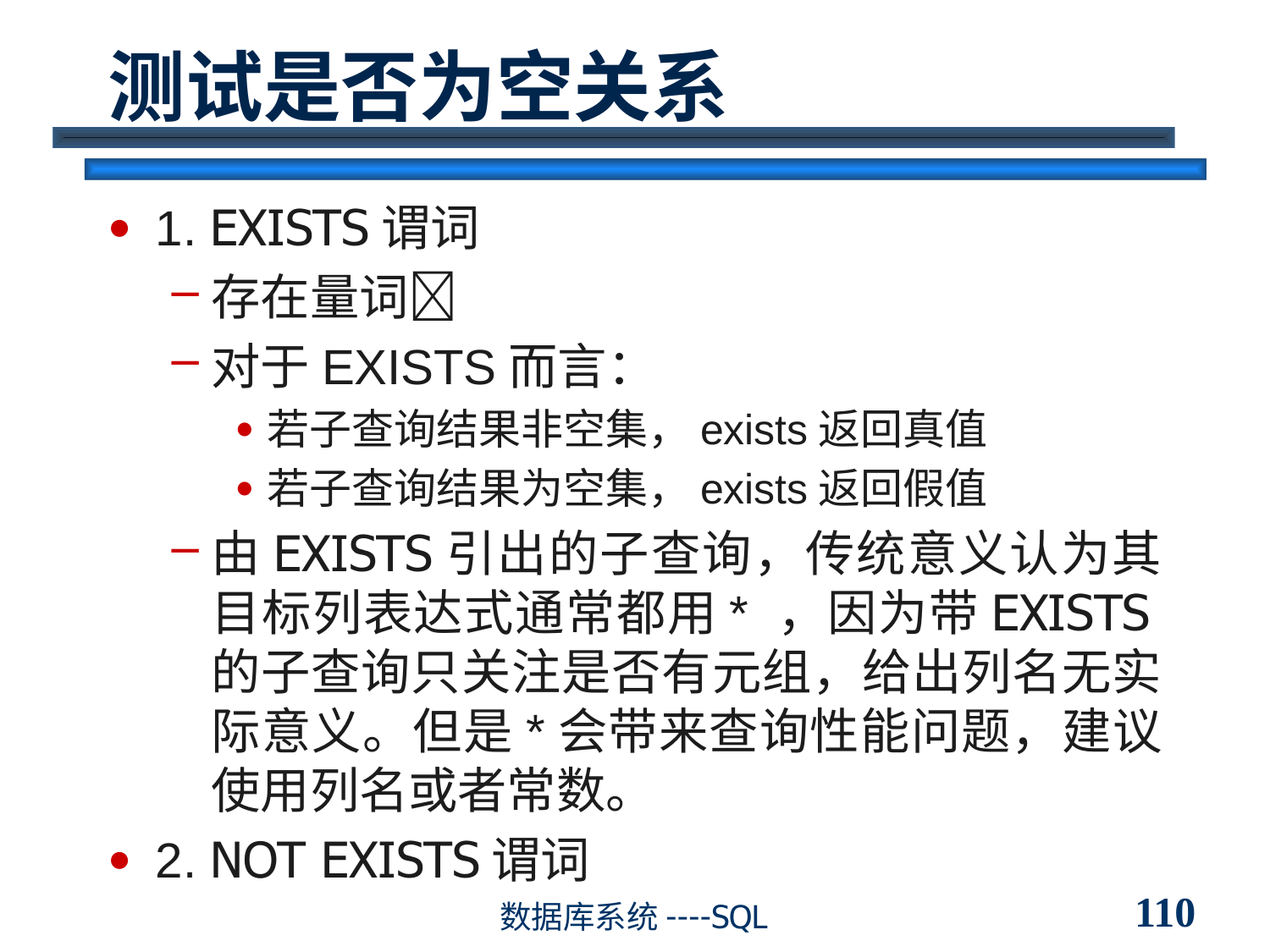

# 测试是否为空关系
1. EXISTS谓词
存在量词∃
对于EXISTS而言：
若子查询结果非空集，exists返回真值
若子查询结果为空集，exists返回假值
由EXISTS引出的子查询，传统意义认为其目标列表达式通常都用* ，因为带EXISTS的子查询只关注是否有元组，给出列名无实际意义。但是*会带来查询性能问题，建议使用列名或者常数。
2. NOT EXISTS谓词
110
数据库系统----SQL